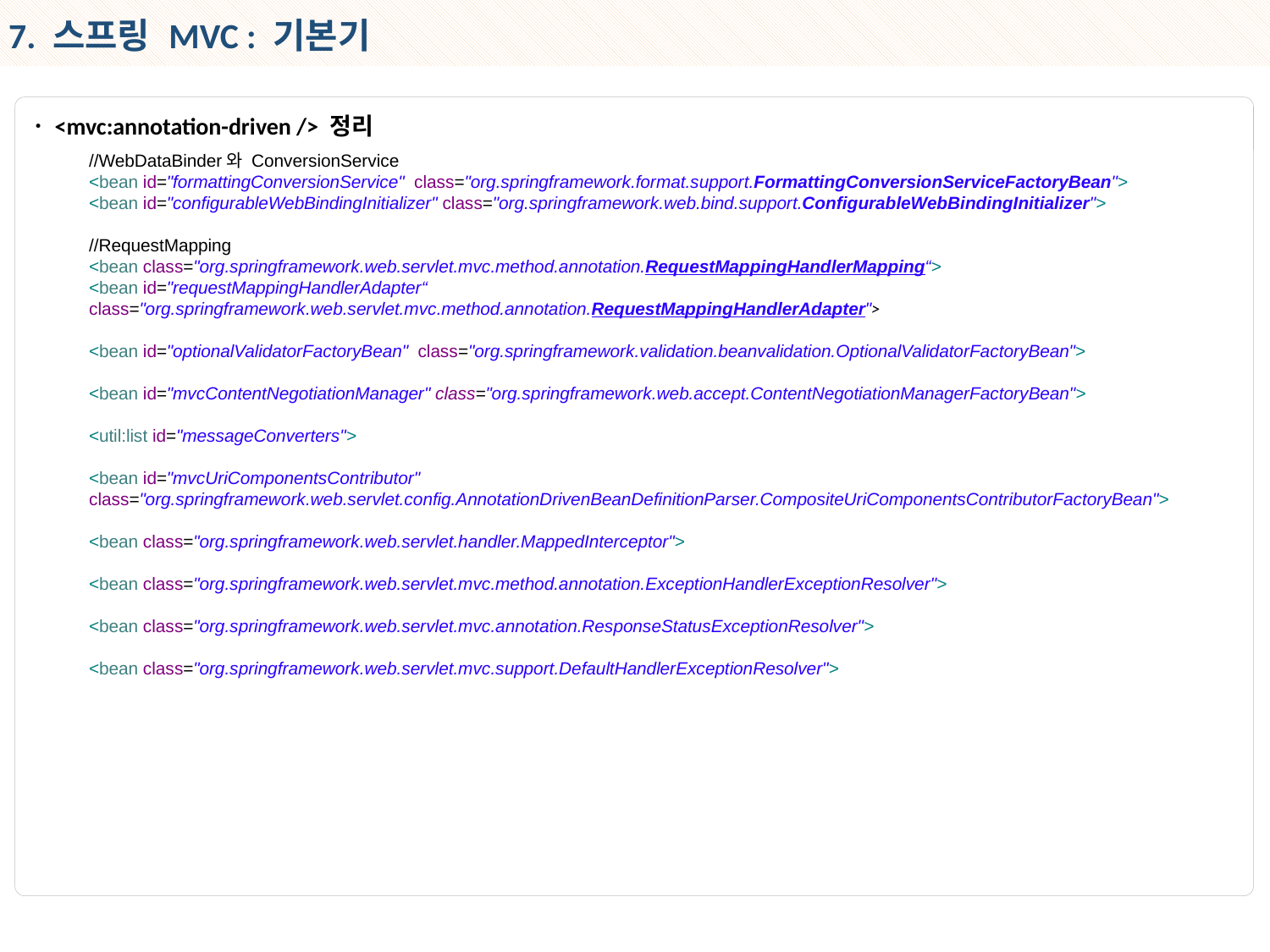

7. 스프링 MVC : 기본기
ㆍ<mvc:annotation-driven /> 정리
//WebDataBinder와 ConversionService
<bean id="formattingConversionService"  class="org.springframework.format.support.FormattingConversionServiceFactoryBean">
<bean id="configurableWebBindingInitializer" class="org.springframework.web.bind.support.ConfigurableWebBindingInitializer">

//RequestMapping
<bean class="org.springframework.web.servlet.mvc.method.annotation.RequestMappingHandlerMapping“>
<bean id="requestMappingHandlerAdapter“
class="org.springframework.web.servlet.mvc.method.annotation.RequestMappingHandlerAdapter">

<bean id="optionalValidatorFactoryBean"  class="org.springframework.validation.beanvalidation.OptionalValidatorFactoryBean">

<bean id="mvcContentNegotiationManager" class="org.springframework.web.accept.ContentNegotiationManagerFactoryBean">

<util:list id="messageConverters">

<bean id="mvcUriComponentsContributor"
class="org.springframework.web.servlet.config.AnnotationDrivenBeanDefinitionParser.CompositeUriComponentsContributorFactoryBean">

<bean class="org.springframework.web.servlet.handler.MappedInterceptor">

<bean class="org.springframework.web.servlet.mvc.method.annotation.ExceptionHandlerExceptionResolver">

<bean class="org.springframework.web.servlet.mvc.annotation.ResponseStatusExceptionResolver">

<bean class="org.springframework.web.servlet.mvc.support.DefaultHandlerExceptionResolver">